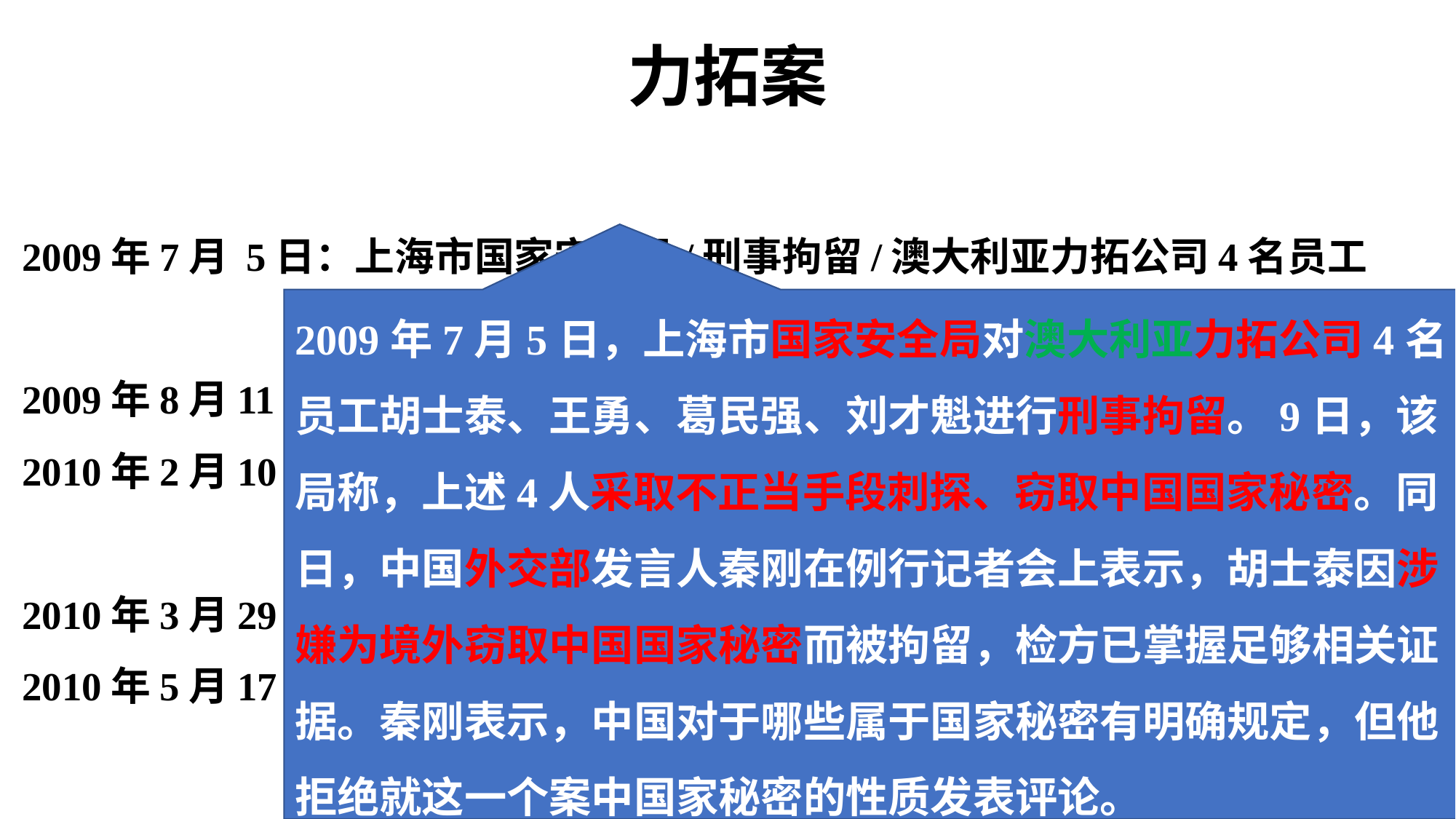

# 力拓案
2009年7月 5日：上海市国家安全局/刑事拘留/澳大利亚力拓公司4名员工
                            “采取不正当手段刺探、窃取中国国家秘密”
2009年8月11日：正式批捕/涉嫌“侵犯商业秘密罪和非国家工作人员受贿罪”
2010年2月10日：上海市人民检察院第一分院/上海市第一中级人民法院/公诉
                              “非国家工作人员受贿、侵犯商业秘密犯罪”
2010年3月29日：上海市第一中级人民法院，一审判决；上诉
2010年5月17日：上海市高级民法院二审公开宣判：驳回上诉，维持原判
2009年7月5日，上海市国家安全局对澳大利亚力拓公司4名员工胡士泰、王勇、葛民强、刘才魁进行刑事拘留。9日，该局称，上述4人采取不正当手段刺探、窃取中国国家秘密。同日，中国外交部发言人秦刚在例行记者会上表示，胡士泰因涉嫌为境外窃取中国国家秘密而被拘留，检方已掌握足够相关证据。秦刚表示，中国对于哪些属于国家秘密有明确规定，但他拒绝就这一个案中国家秘密的性质发表评论。